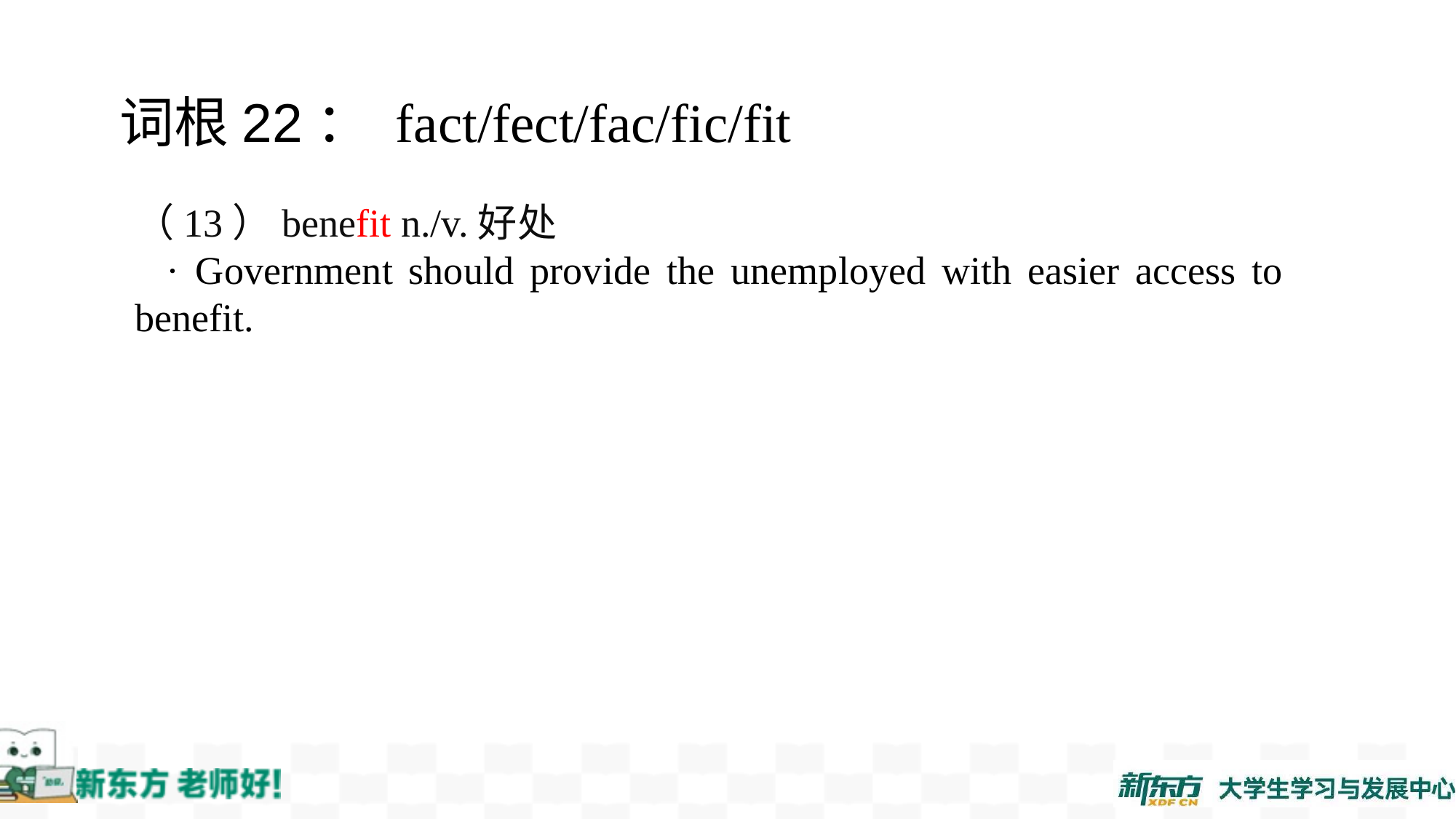

词根22： fact/fect/fac/fic/fit
（13）benefit n./v.好处
  · Government should provide the unemployed with easier access to benefit.